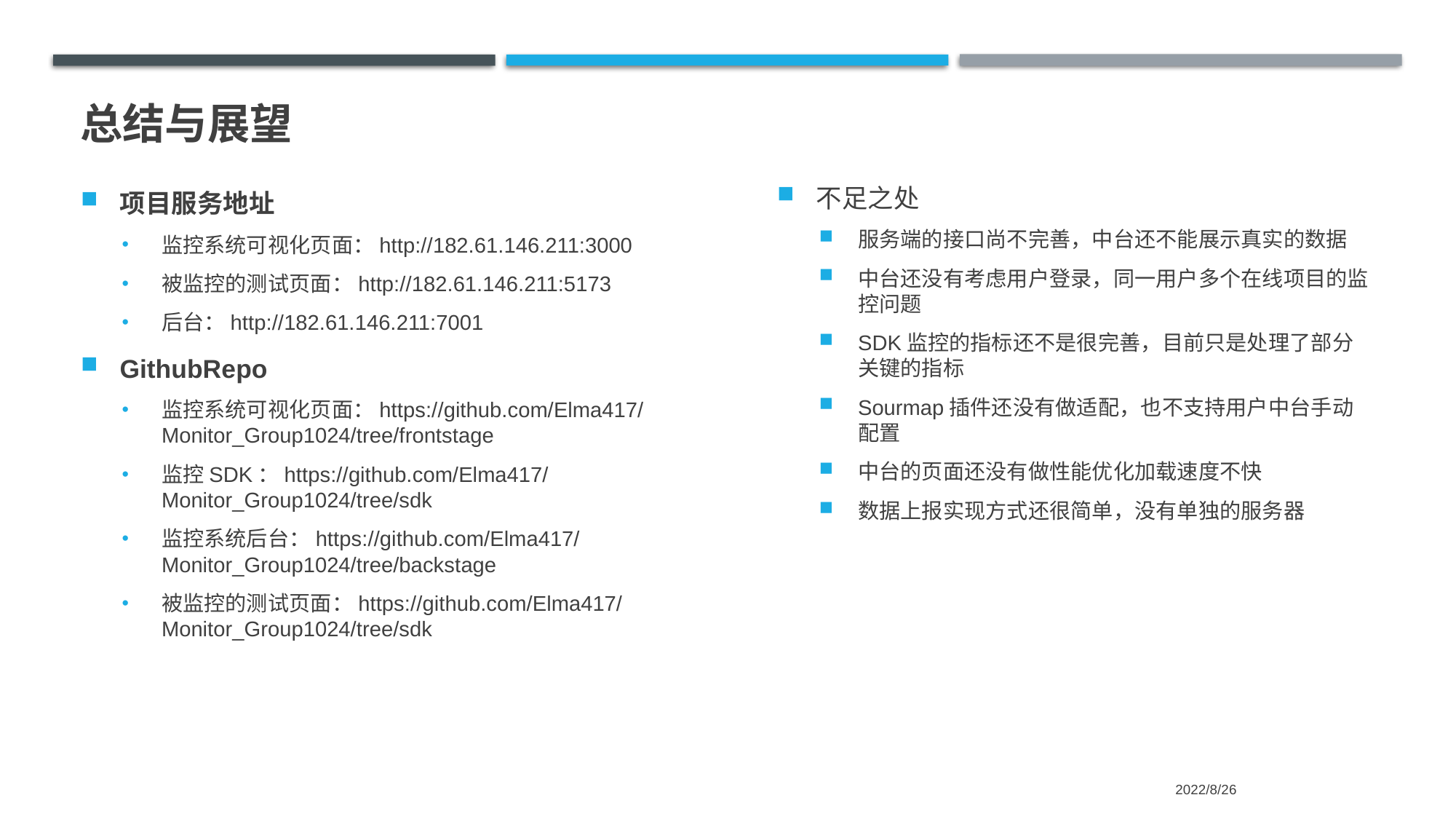

# 总结与展望
项目服务地址
监控系统可视化页面：http://182.61.146.211:3000
被监控的测试页面：http://182.61.146.211:5173
后台：http://182.61.146.211:7001
GithubRepo
监控系统可视化页面：https://github.com/Elma417/Monitor_Group1024/tree/frontstage
监控SDK：https://github.com/Elma417/Monitor_Group1024/tree/sdk
监控系统后台：https://github.com/Elma417/Monitor_Group1024/tree/backstage
被监控的测试页面：https://github.com/Elma417/Monitor_Group1024/tree/sdk

不足之处
服务端的接口尚不完善，中台还不能展示真实的数据
中台还没有考虑用户登录，同一用户多个在线项目的监控问题
SDK监控的指标还不是很完善，目前只是处理了部分关键的指标
Sourmap插件还没有做适配，也不支持用户中台手动配置
中台的页面还没有做性能优化加载速度不快
数据上报实现方式还很简单，没有单独的服务器
2022/8/26